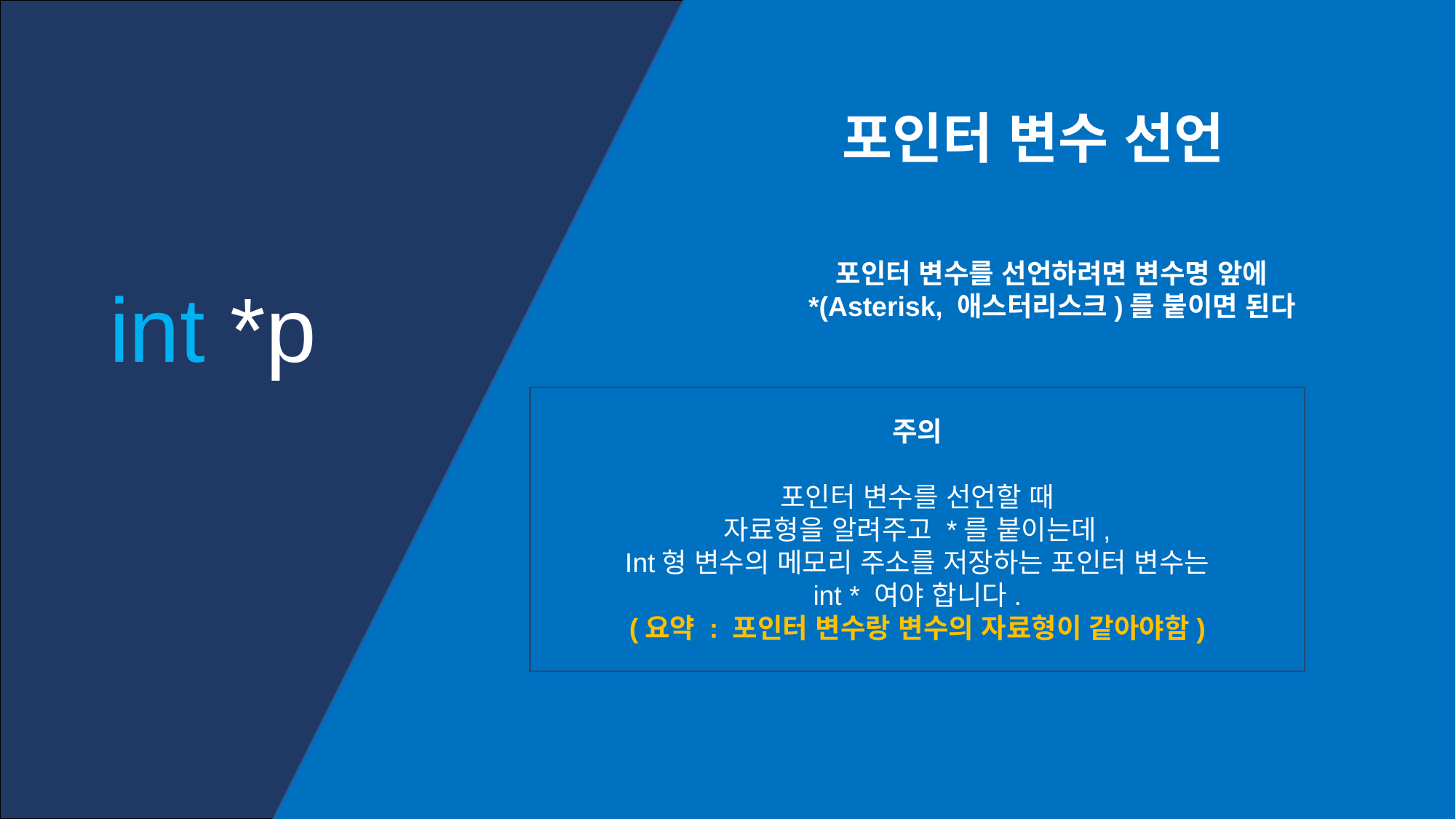

int a = 2;
 p = &a;

//(숫자 2가 출력됨)
결과
>2
포인터 변수 선언
포인터 변수를 선언하려면 변수명 앞에
*(Asterisk, 애스터리스크)를 붙이면 된다
int *p
주의

포인터 변수를 선언할 때
자료형을 알려주고 *를 붙이는데,
Int형 변수의 메모리 주소를 저장하는 포인터 변수는
int * 여야 합니다.
(요약 : 포인터 변수랑 변수의 자료형이 같아야함)